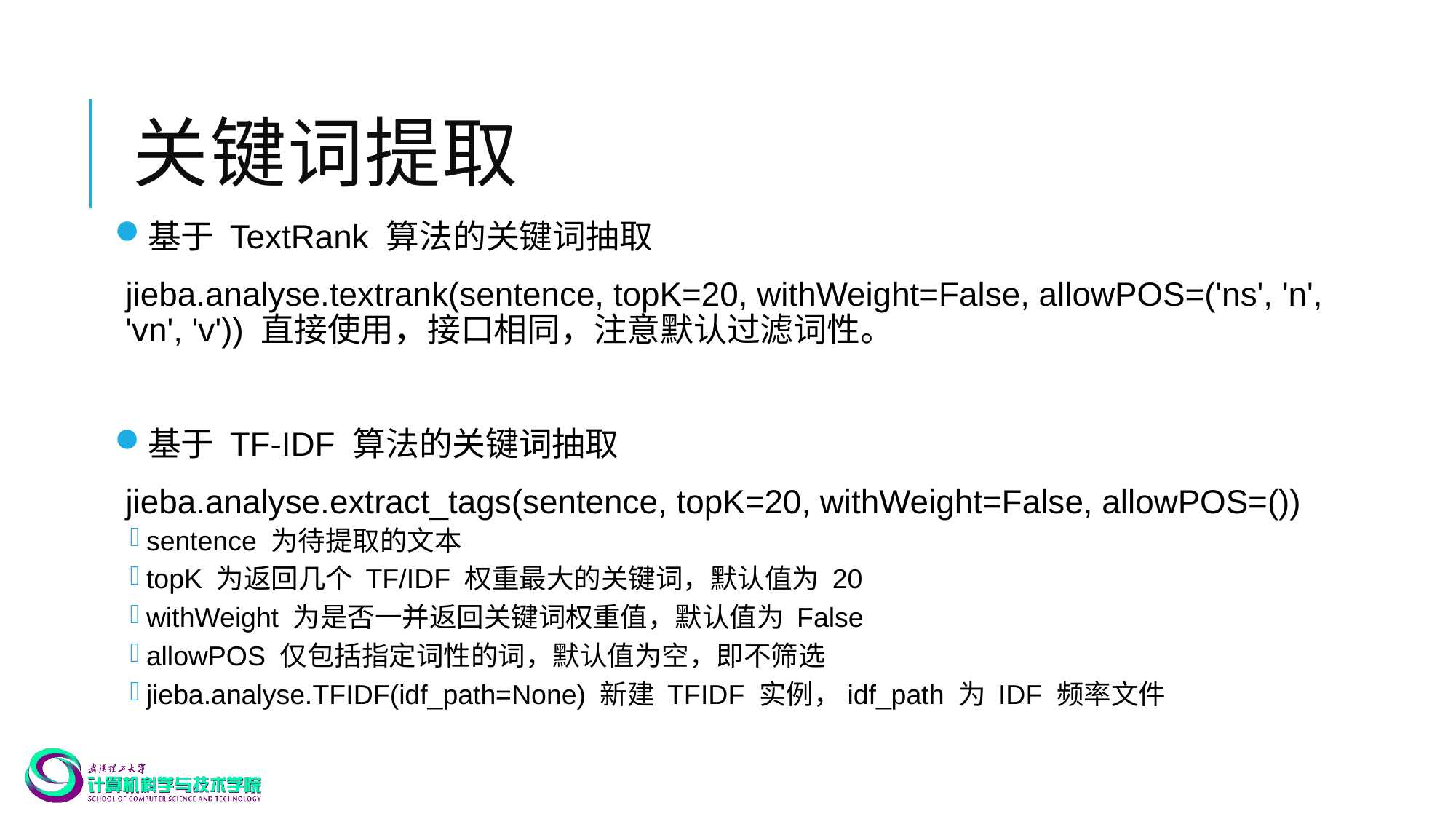

# 关键词提取
基于 TextRank 算法的关键词抽取
jieba.analyse.textrank(sentence, topK=20, withWeight=False, allowPOS=('ns', 'n', 'vn', 'v')) 直接使用，接口相同，注意默认过滤词性。

基于 TF-IDF 算法的关键词抽取
jieba.analyse.extract_tags(sentence, topK=20, withWeight=False, allowPOS=())
sentence 为待提取的文本
topK 为返回几个 TF/IDF 权重最大的关键词，默认值为 20
withWeight 为是否一并返回关键词权重值，默认值为 False
allowPOS 仅包括指定词性的词，默认值为空，即不筛选
jieba.analyse.TFIDF(idf_path=None) 新建 TFIDF 实例，idf_path 为 IDF 频率文件